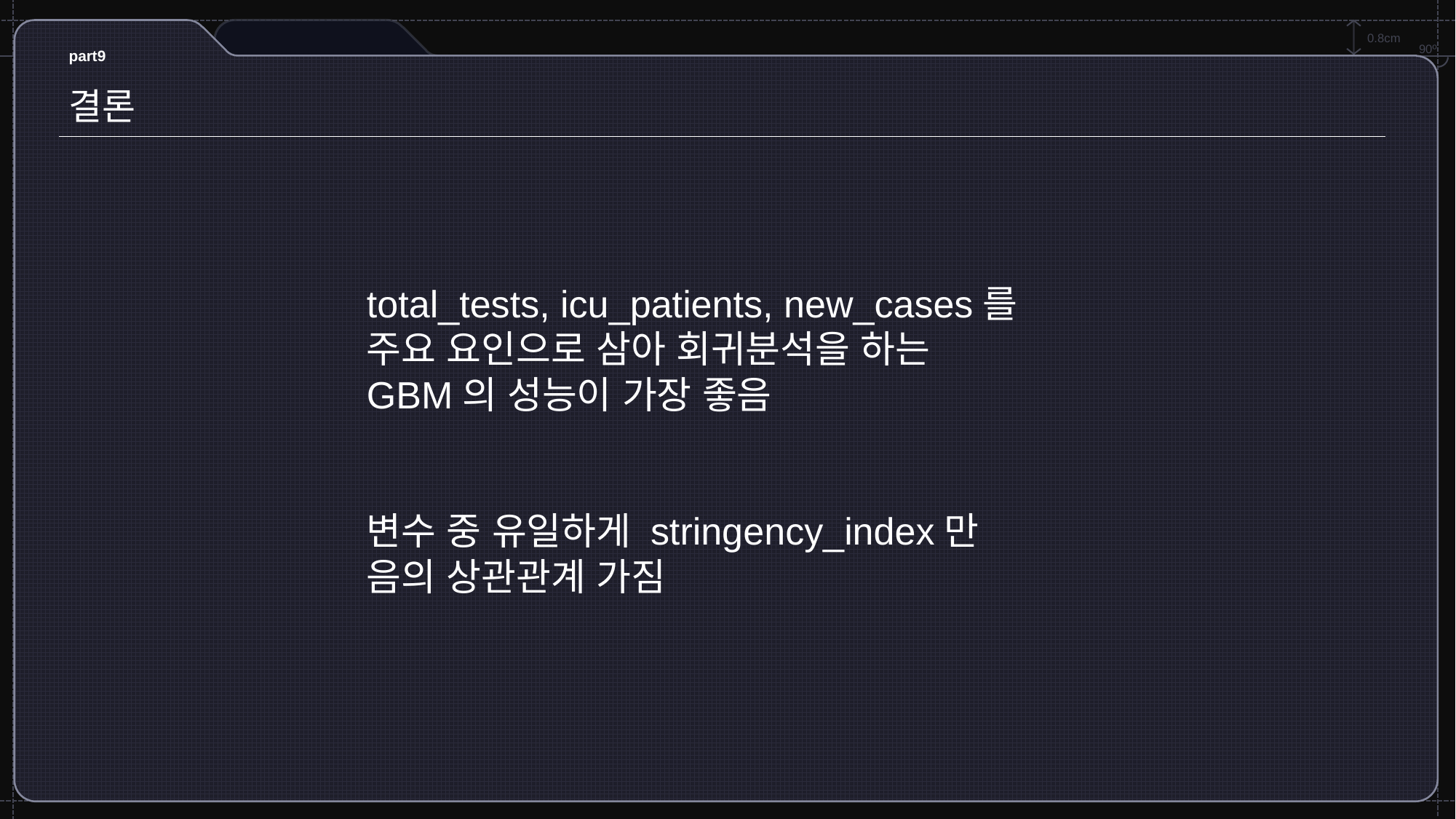

0.8cm
90º

part9

결론

total_tests, icu_patients, new_cases를
주요 요인으로 삼아 회귀분석을 하는
GBM의 성능이 가장 좋음

변수 중 유일하게 stringency_index만
음의 상관관계 가짐